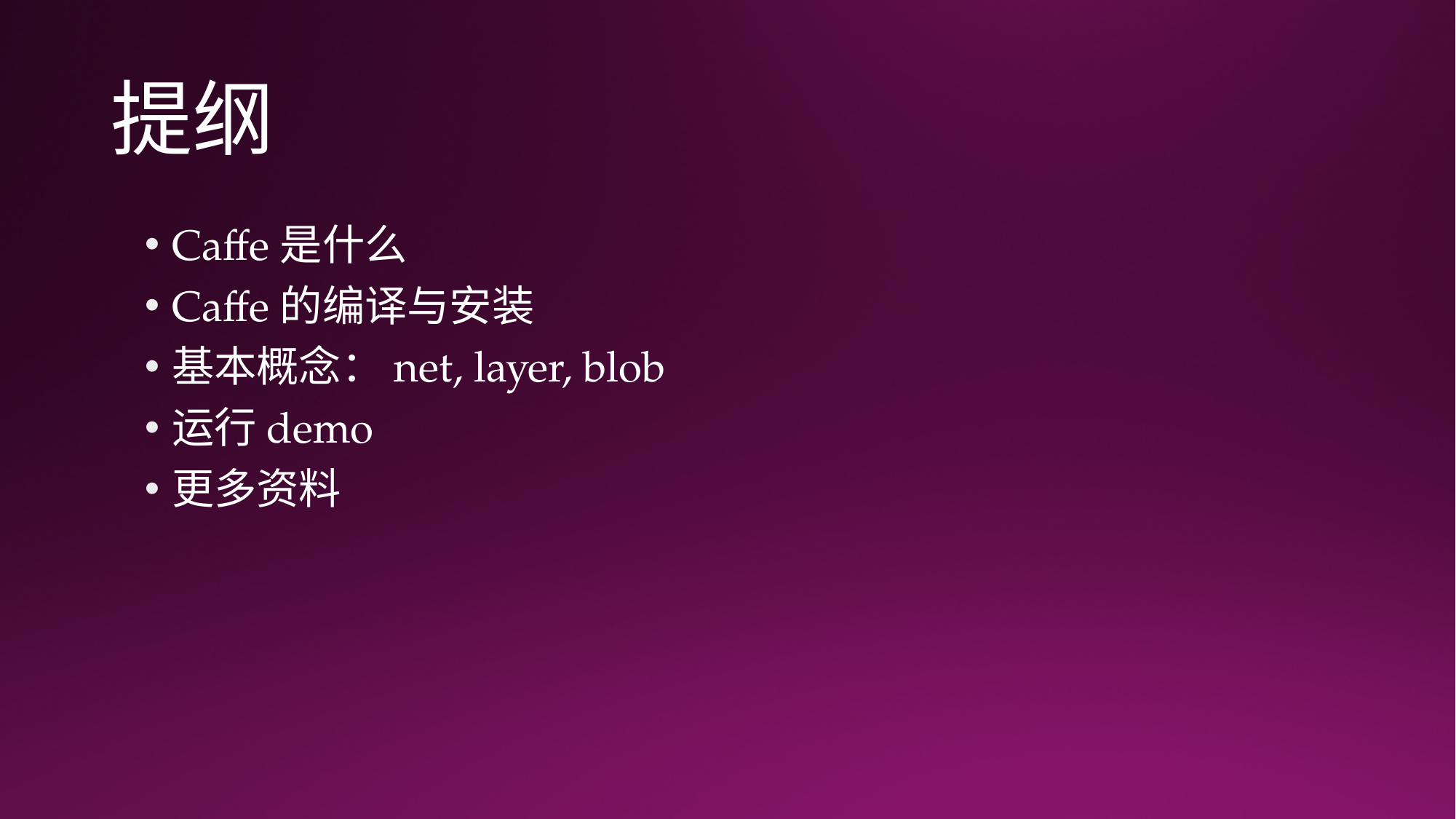

# 提纲
Caffe是什么
Caffe的编译与安装
基本概念：net, layer, blob
运行demo
更多资料